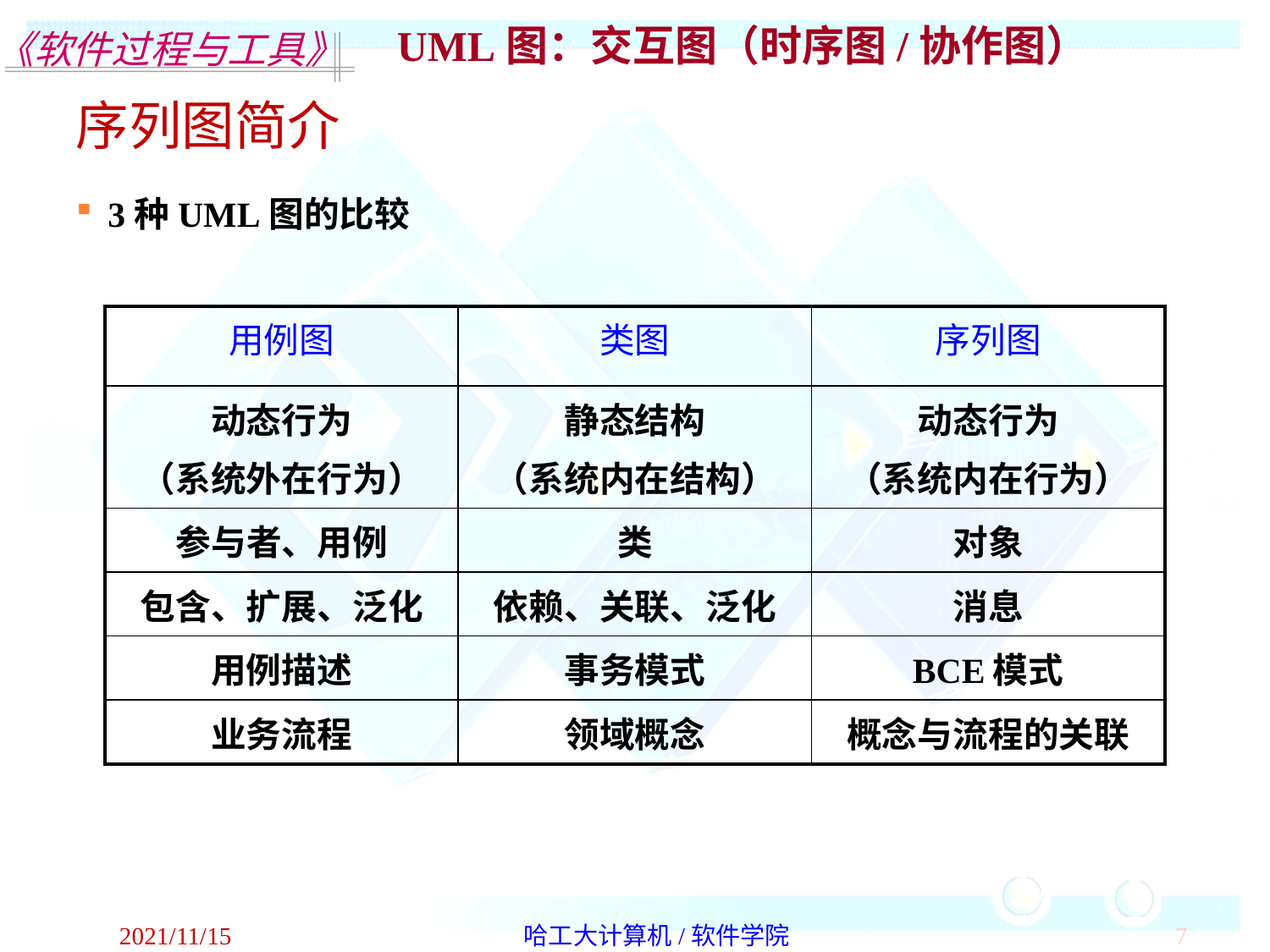

UML图：交互图（时序图/协作图）
序列图简介
3种UML图的比较
| 用例图 | 类图 | 序列图 |
| --- | --- | --- |
| 动态行为 （系统外在行为） | 静态结构 （系统内在结构） | 动态行为 （系统内在行为） |
| 参与者、用例 | 类 | 对象 |
| 包含、扩展、泛化 | 依赖、关联、泛化 | 消息 |
| 用例描述 | 事务模式 | BCE模式 |
| 业务流程 | 领域概念 | 概念与流程的关联 |